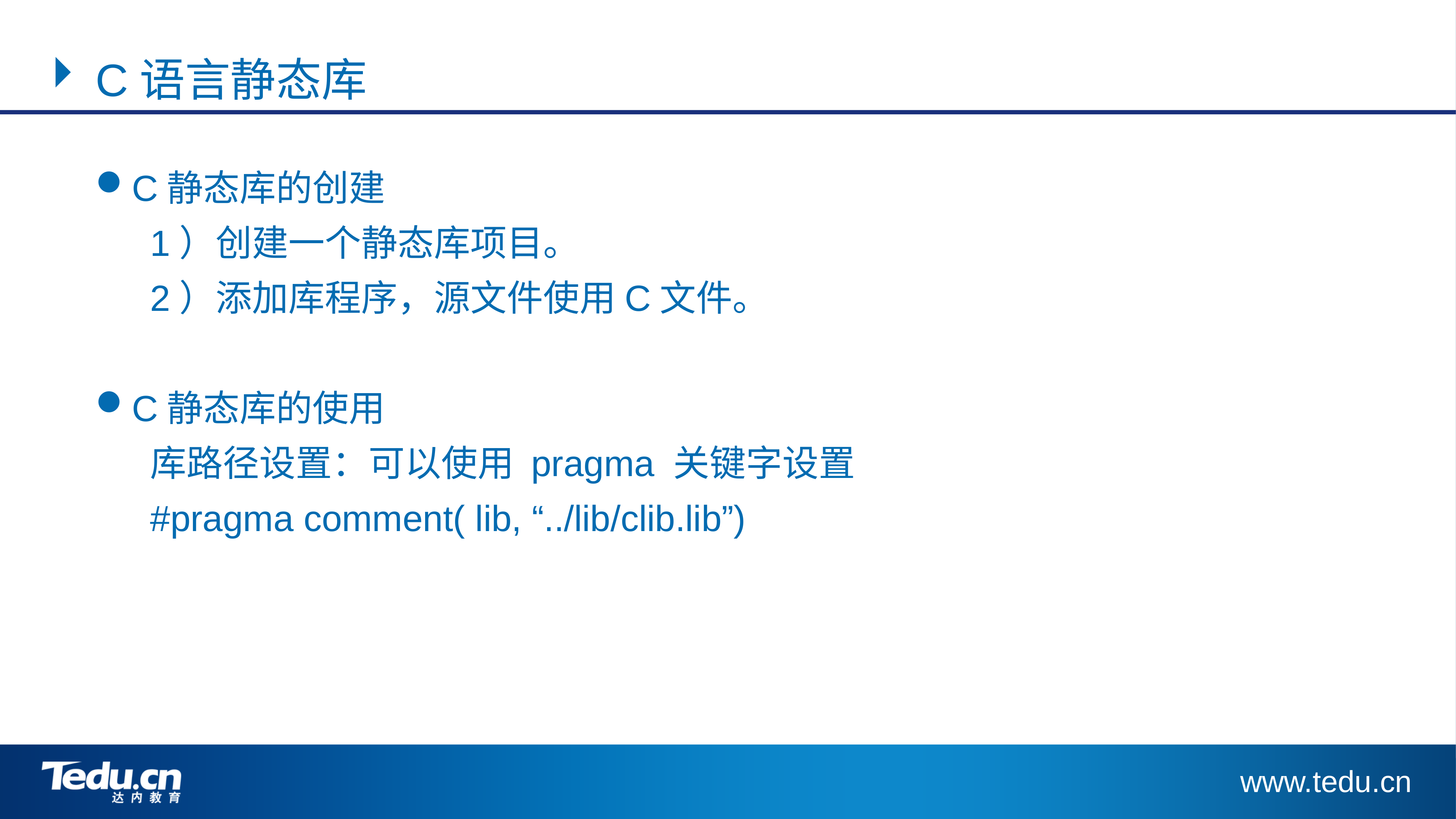

C语言静态库
C静态库的创建
	1）创建一个静态库项目。
	2）添加库程序，源文件使用C文件。

C静态库的使用
	库路径设置：可以使用 pragma 关键字设置
	#pragma comment( lib, “../lib/clib.lib”)